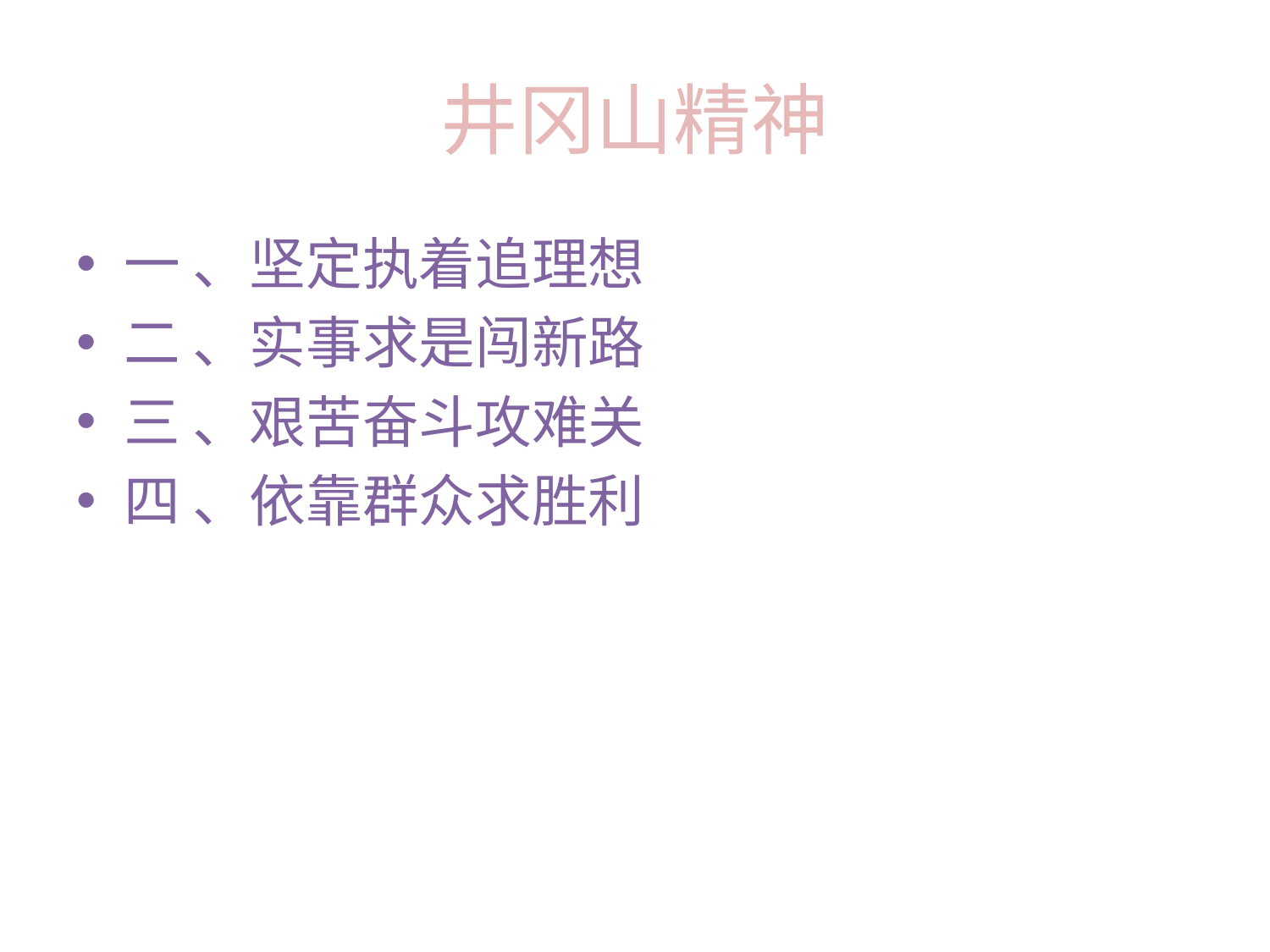

# 井冈山精神
一 、坚定执着追理想
二 、实事求是闯新路
三 、艰苦奋斗攻难关
四 、依靠群众求胜利